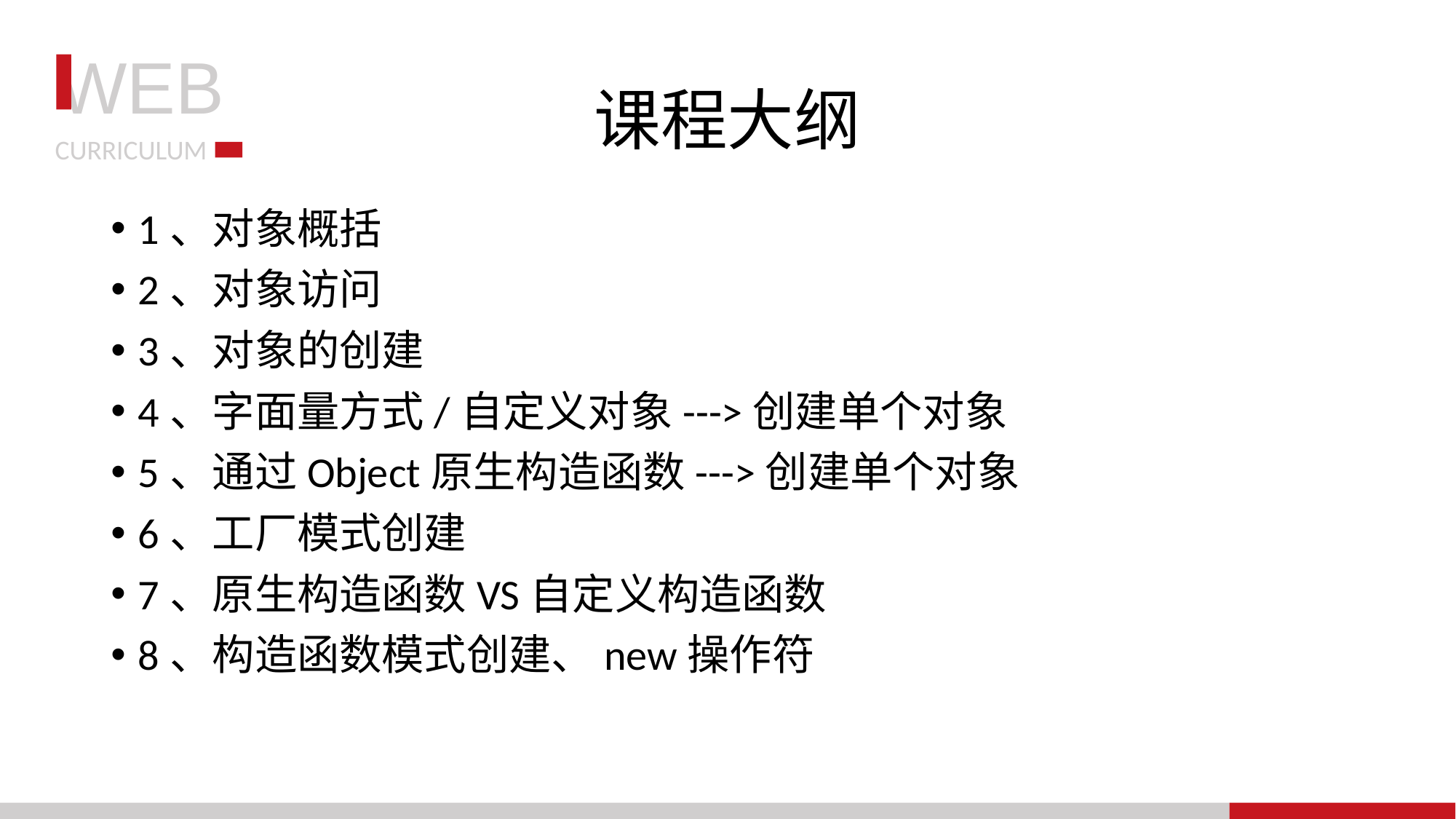

# 课程大纲
1、对象概括
2、对象访问
3、对象的创建
4、字面量方式/自定义对象--->创建单个对象
5、通过Object原生构造函数--->创建单个对象
6、工厂模式创建
7、原生构造函数VS自定义构造函数
8、构造函数模式创建、new操作符